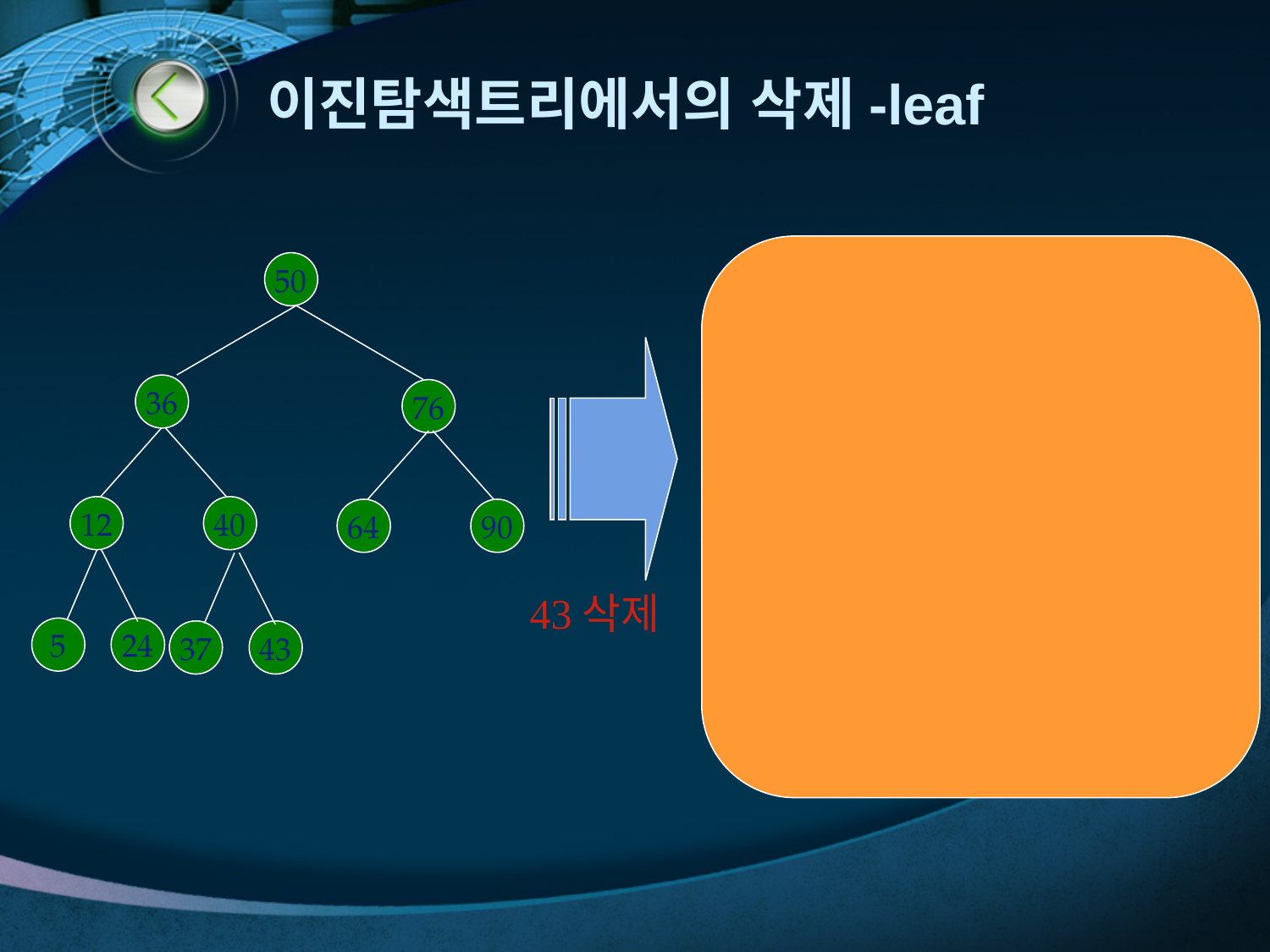

# 이진탐색트리에서의 삭제-leaf

50
50

36
76
36
76

12
40
64
90
12
40
64
90

43삭제

5
24
37
43
5
24
37